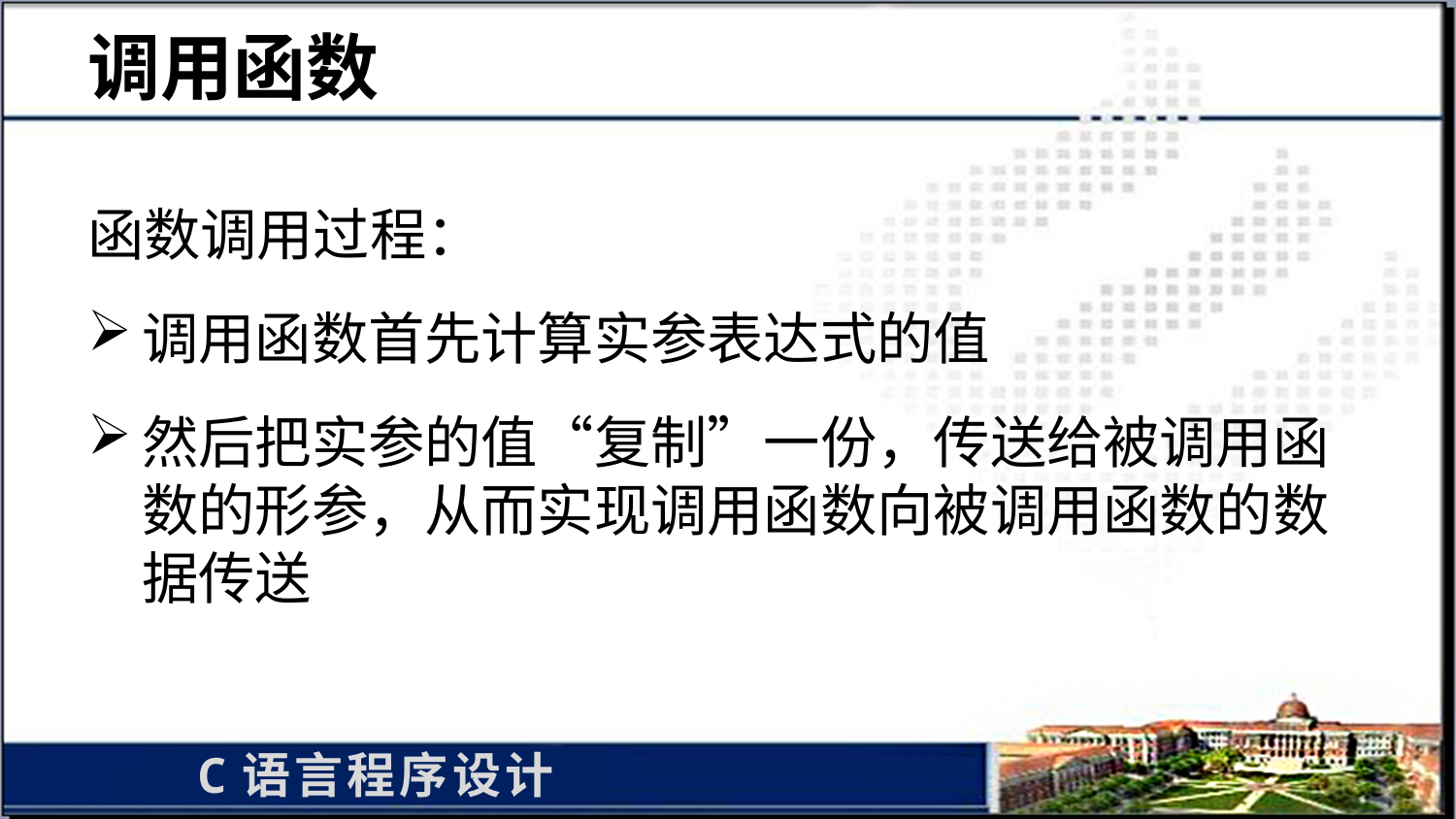

# 调用函数
函数调用过程：
调用函数首先计算实参表达式的值
然后把实参的值“复制”一份，传送给被调用函数的形参，从而实现调用函数向被调用函数的数据传送